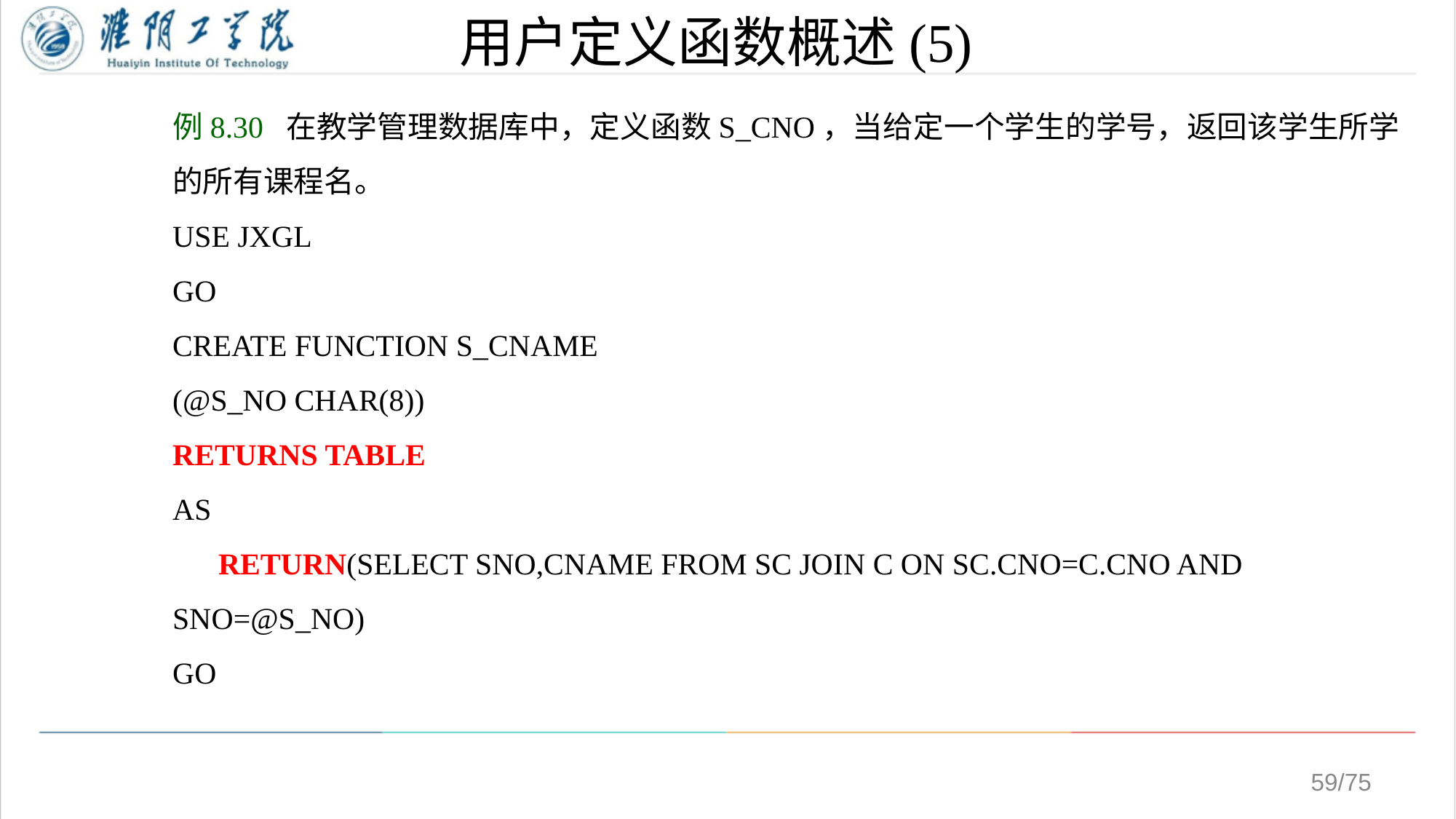

# 用户定义函数概述(5)
例8.30  在教学管理数据库中，定义函数S_CNO，当给定一个学生的学号，返回该学生所学的所有课程名。
USE JXGL
GO
CREATE FUNCTION S_CNAME
(@S_NO CHAR(8))
RETURNS TABLE
AS
      RETURN(SELECT SNO,CNAME FROM SC JOIN C ON SC.CNO=C.CNO AND SNO=@S_NO)
GO

59/75